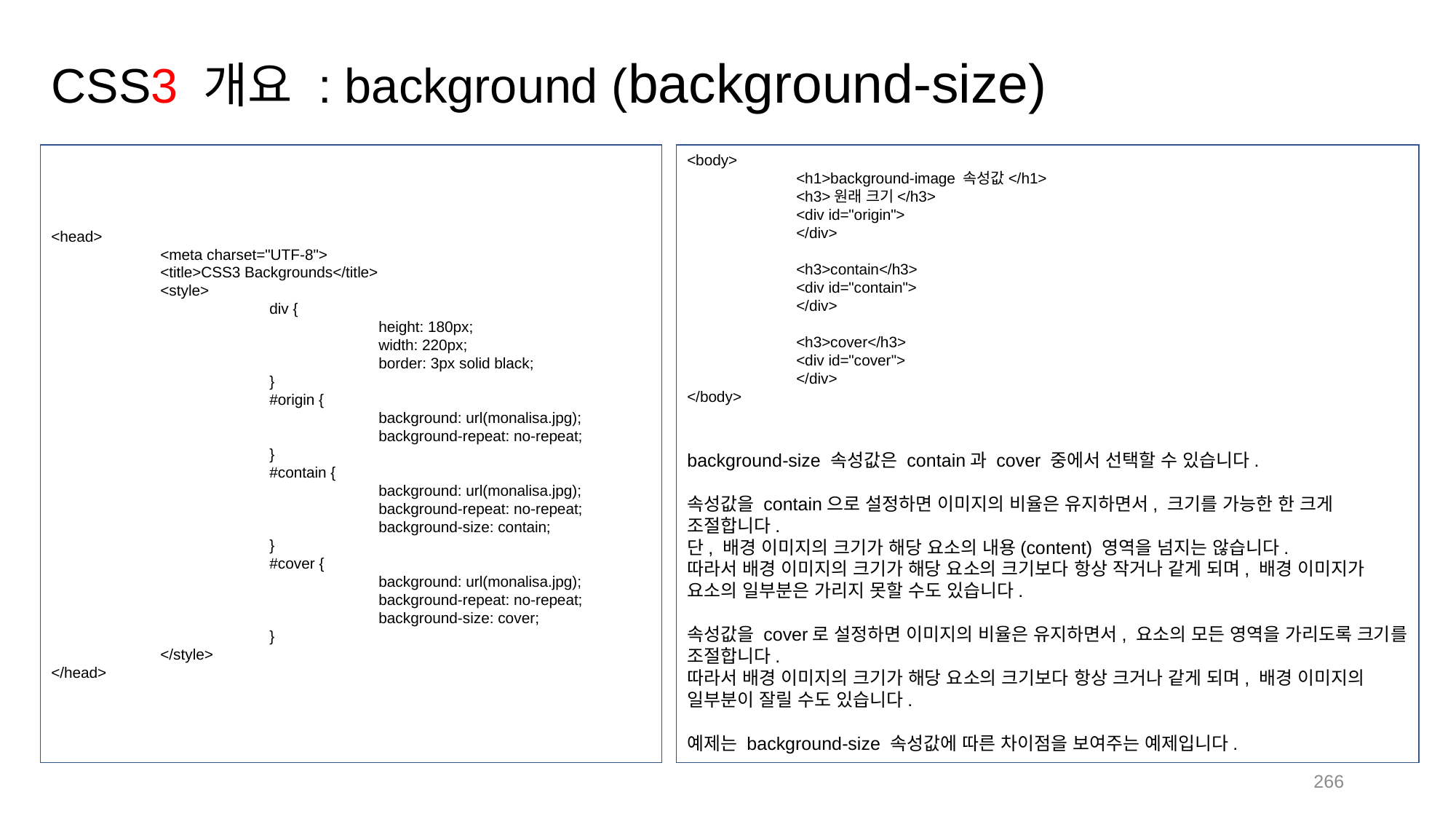

# CSS3 개요 : background (background-size)
<body>
	<h1>background-image 속성값</h1>
	<h3>원래 크기</h3>
	<div id="origin">
	</div>

	<h3>contain</h3>
	<div id="contain">
	</div>

	<h3>cover</h3>
	<div id="cover">
	</div>
</body>

background-size 속성값은 contain과 cover 중에서 선택할 수 있습니다.

속성값을 contain으로 설정하면 이미지의 비율은 유지하면서, 크기를 가능한 한 크게 조절합니다.
단, 배경 이미지의 크기가 해당 요소의 내용(content) 영역을 넘지는 않습니다.
따라서 배경 이미지의 크기가 해당 요소의 크기보다 항상 작거나 같게 되며, 배경 이미지가 요소의 일부분은 가리지 못할 수도 있습니다.

속성값을 cover로 설정하면 이미지의 비율은 유지하면서, 요소의 모든 영역을 가리도록 크기를 조절합니다.
따라서 배경 이미지의 크기가 해당 요소의 크기보다 항상 크거나 같게 되며, 배경 이미지의 일부분이 잘릴 수도 있습니다.

예제는 background-size 속성값에 따른 차이점을 보여주는 예제입니다.

<head>
	<meta charset="UTF-8">
	<title>CSS3 Backgrounds</title>
	<style>
		div {
			height: 180px;
			width: 220px;
			border: 3px solid black;
		}
		#origin {
			background: url(monalisa.jpg);
			background-repeat: no-repeat;
		}
		#contain {
			background: url(monalisa.jpg);
			background-repeat: no-repeat;
			background-size: contain;
		}
		#cover {
			background: url(monalisa.jpg);
			background-repeat: no-repeat;
			background-size: cover;
		}
	</style>
</head>
266